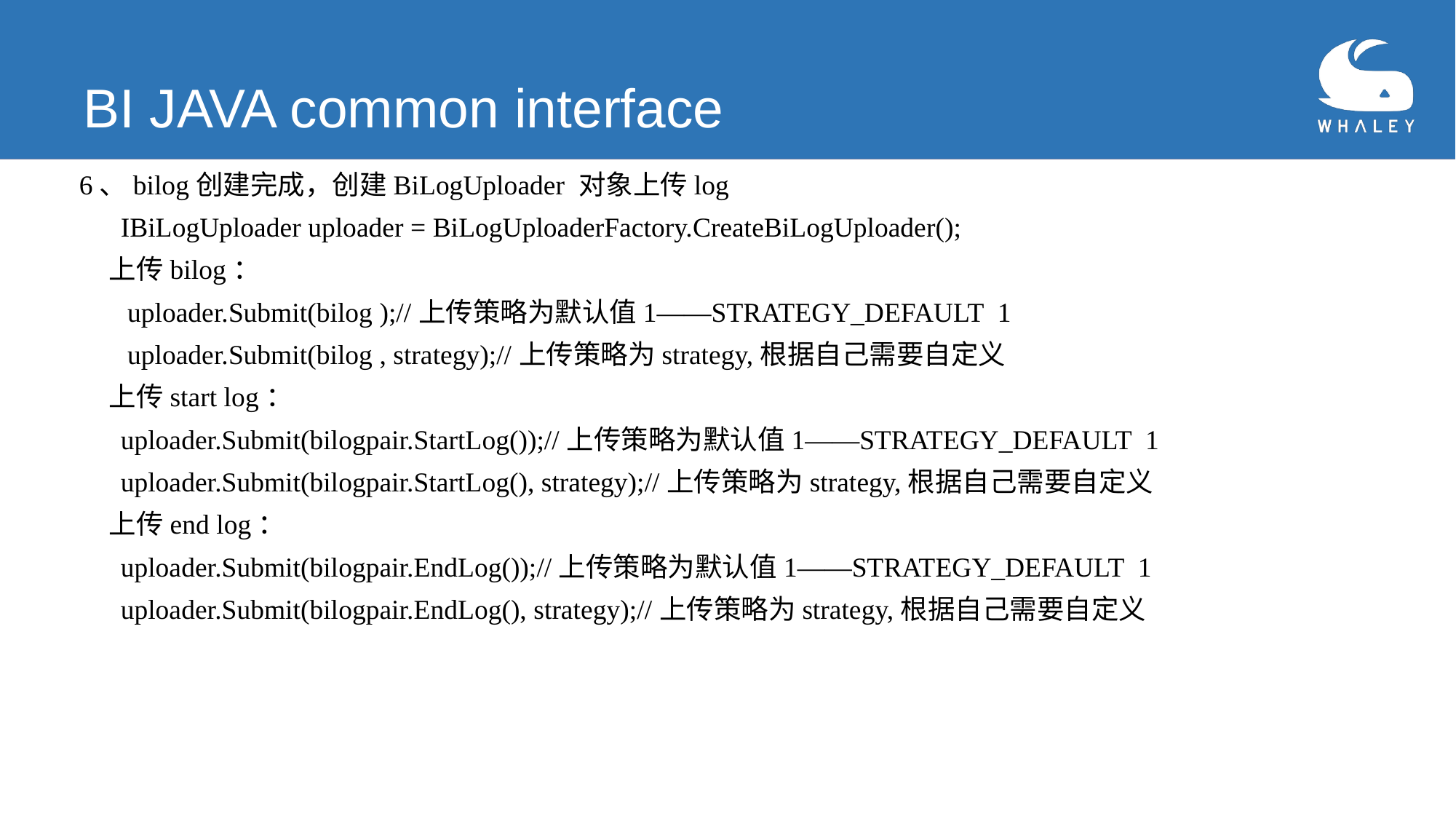

# BI JAVA common interface
  6、bilog创建完成，创建BiLogUploader 对象上传log
        IBiLogUploader uploader = BiLogUploaderFactory.CreateBiLogUploader();
      上传bilog：
         uploader.Submit(bilog );//上传策略为默认值1——STRATEGY_DEFAULT  1
         uploader.Submit(bilog , strategy);//上传策略为strategy,根据自己需要自定义
      上传start log：
        uploader.Submit(bilogpair.StartLog());//上传策略为默认值1——STRATEGY_DEFAULT  1
        uploader.Submit(bilogpair.StartLog(), strategy);//上传策略为strategy,根据自己需要自定义
      上传end log：
        uploader.Submit(bilogpair.EndLog());//上传策略为默认值1——STRATEGY_DEFAULT  1
        uploader.Submit(bilogpair.EndLog(), strategy);//上传策略为strategy,根据自己需要自定义